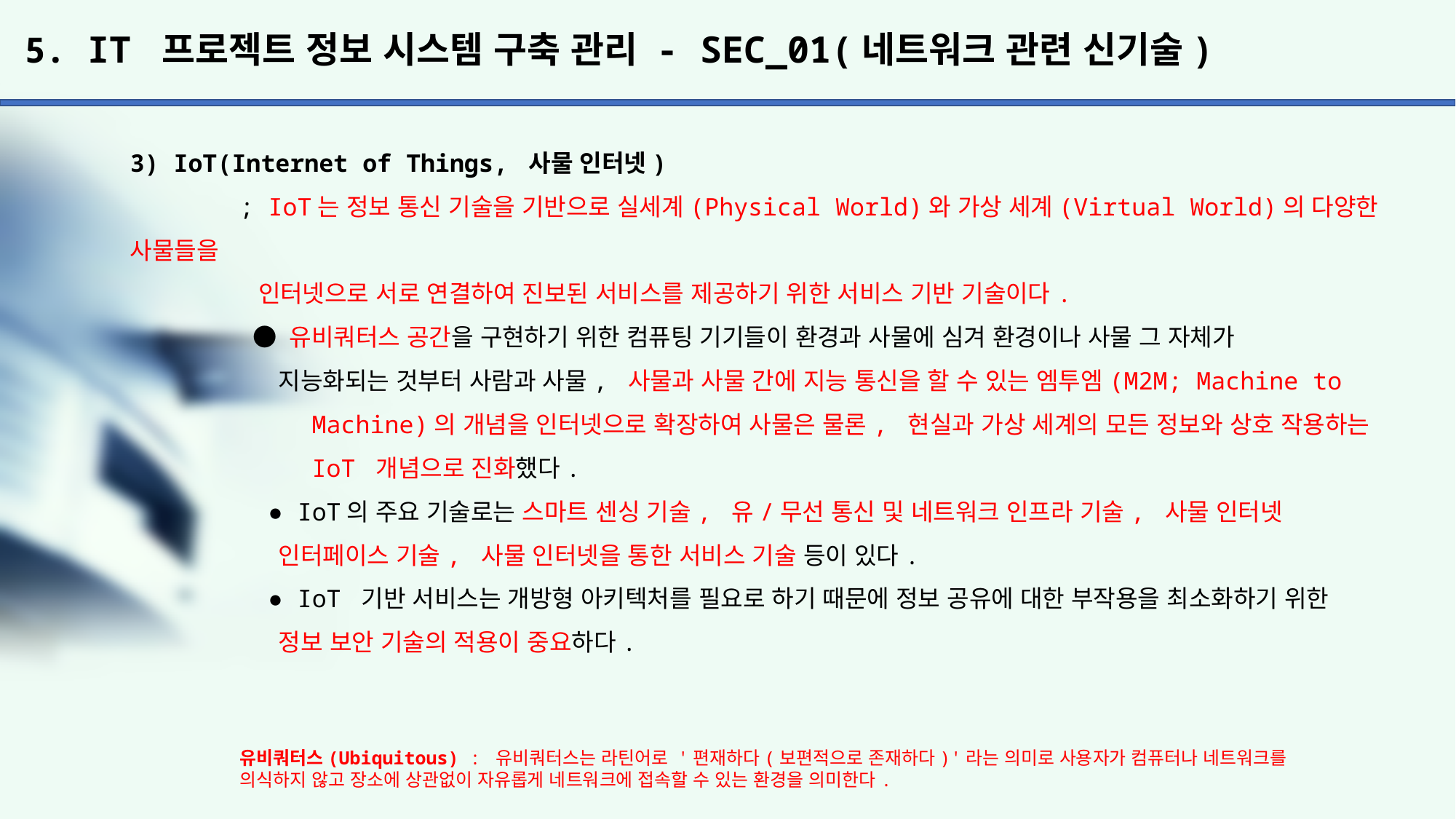

# 5. IT 프로젝트 정보 시스템 구축 관리 - SEC_01(네트워크 관련 신기술)
3) IoT(Internet of Things, 사물 인터넷)
	; IoT는 정보 통신 기술을 기반으로 실세계(Physical World)와 가상 세계(Virtual World)의 다양한 사물들을
	  인터넷으로 서로 연결하여 진보된 서비스를 제공하기 위한 서비스 기반 기술이다.
	  ● 유비쿼터스 공간을 구현하기 위한 컴퓨팅 기기들이 환경과 사물에 심겨 환경이나 사물 그 자체가
	     지능화되는 것부터 사람과 사물, 사물과 사물 간에 지능 통신을 할 수 있는 엠투엠(M2M; Machine to
	     Machine)의 개념을 인터넷으로 확장하여 사물은 물론, 현실과 가상 세계의 모든 정보와 상호 작용하는
	     IoT 개념으로 진화했다.
	  ● IoT의 주요 기술로는 스마트 센싱 기술, 유/무선 통신 및 네트워크 인프라 기술, 사물 인터넷
	     인터페이스 기술, 사물 인터넷을 통한 서비스 기술 등이 있다.
	  ● IoT 기반 서비스는 개방형 아키텍처를 필요로 하기 때문에 정보 공유에 대한 부작용을 최소화하기 위한
	     정보 보안 기술의 적용이 중요하다.
유비쿼터스(Ubiquitous) : 유비쿼터스는 라틴어로 '편재하다(보편적으로 존재하다)'라는 의미로 사용자가 컴퓨터나 네트워크를
의식하지 않고 장소에 상관없이 자유롭게 네트워크에 접속할 수 있는 환경을 의미한다.